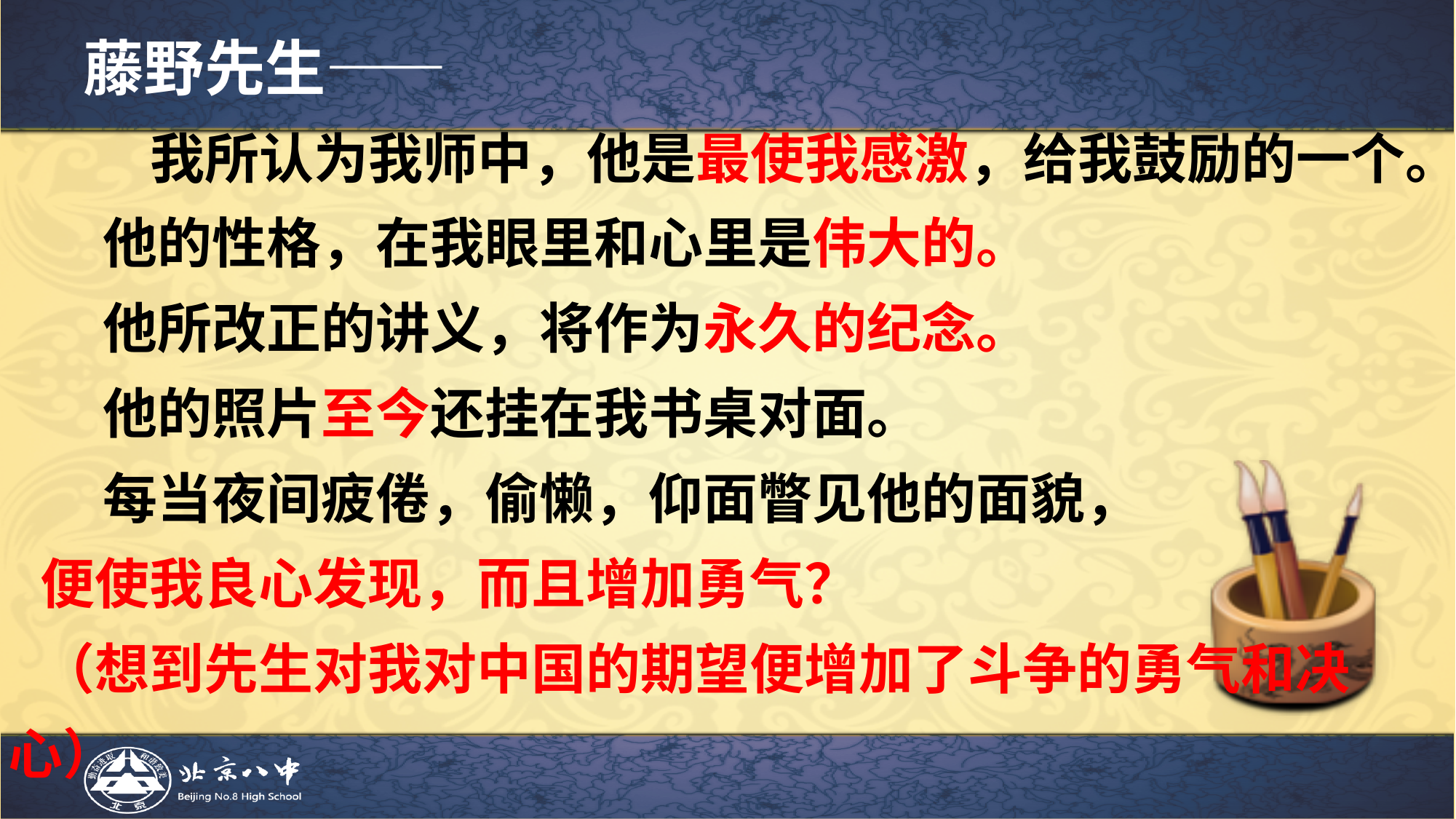

# 藤野先生——
         我所认为我师中，他是最使我感激，给我鼓励的一个。
    他的性格，在我眼里和心里是伟大的。
    他所改正的讲义，将作为永久的纪念。
    他的照片至今还挂在我书桌对面。
    每当夜间疲倦，偷懒，仰面瞥见他的面貌，
便使我良心发现，而且增加勇气？
（想到先生对我对中国的期望便增加了斗争的勇气和决心）